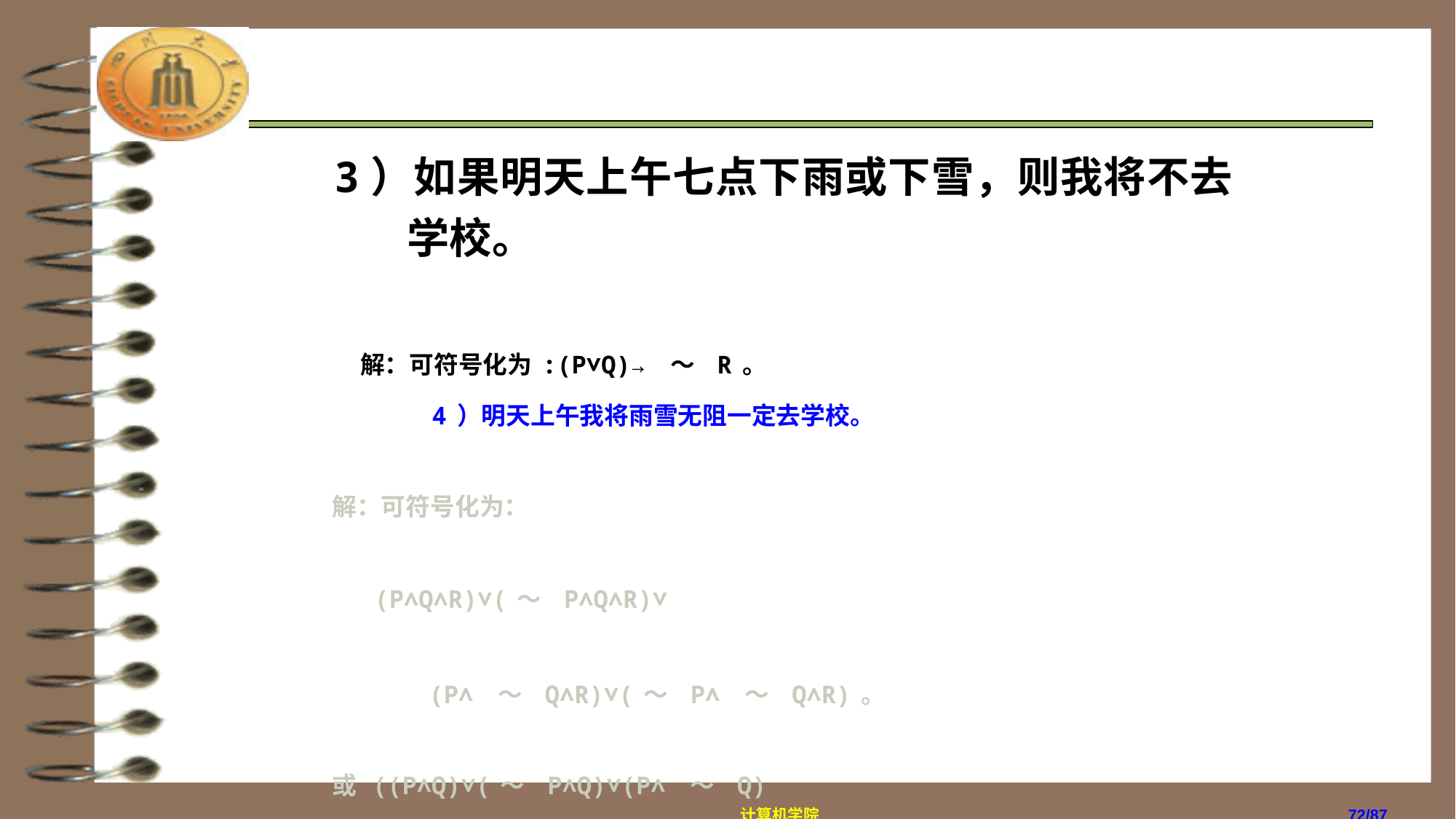

#
3）如果明天上午七点下雨或下雪，则我将不去学校。
解：可符号化为:(P∨Q)→ ～ R。
4）明天上午我将雨雪无阻一定去学校。
  解：可符号化为：
	(P∧Q∧R)∨(～ P∧Q∧R)∨
	(P∧ ～ Q∧R)∨(～ P∧ ～ Q∧R)。
  或 ((P∧Q)∨(～ P∧Q)∨(P∧ ～ Q)
	∨(～ P∧ ～ Q))∧R。

计算机学院
72/87